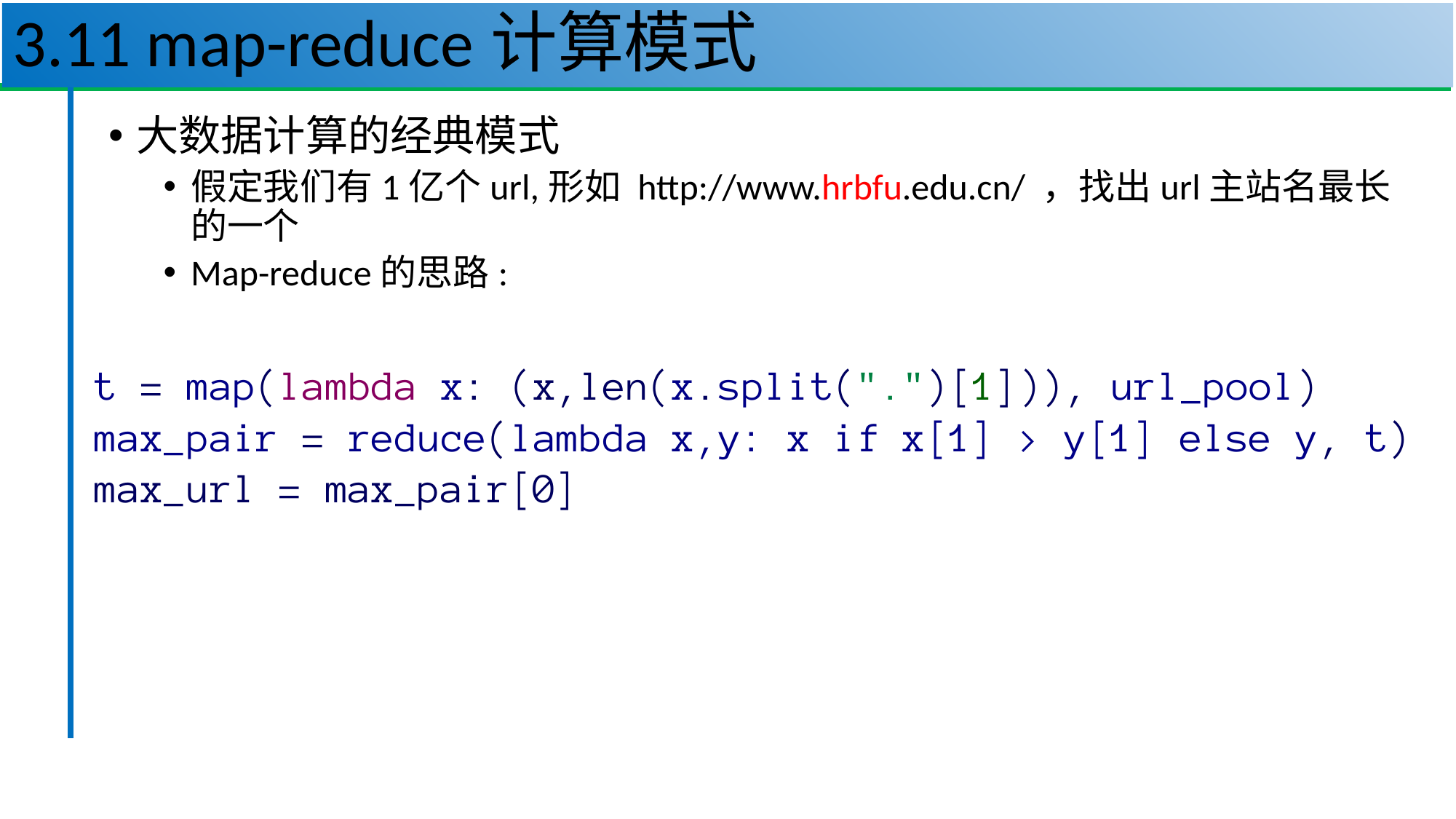

# 3.11 map-reduce计算模式
49
大数据计算的经典模式
假定我们有1亿个url,形如 http://www.hrbfu.edu.cn/ ，找出url主站名最长的一个
Map-reduce的思路:

t = map(lambda x: (x,len(x.split(".")[1])), url_pool)
max_pair = reduce(lambda x,y: x if x[1] > y[1] else y, t)
max_url = max_pair[0]